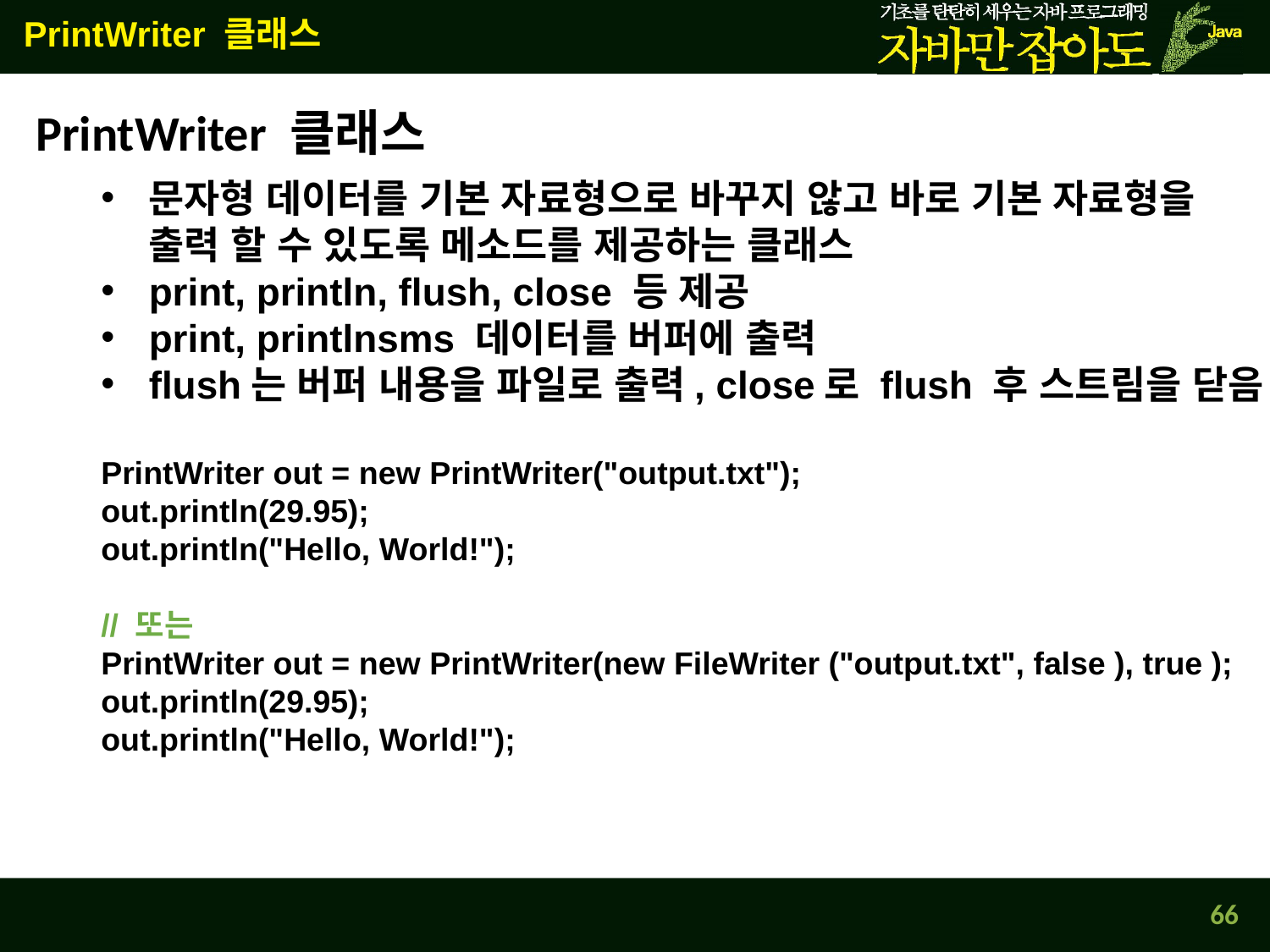

PrintWriter 클래스
PrintWriter 클래스
문자형 데이터를 기본 자료형으로 바꾸지 않고 바로 기본 자료형을
출력 할 수 있도록 메소드를 제공하는 클래스
print, println, flush, close 등 제공
print, printlnsms 데이터를 버퍼에 출력
flush는 버퍼 내용을 파일로 출력, close로 flush 후 스트림을 닫음

PrintWriter out = new PrintWriter("output.txt");
out.println(29.95);
out.println("Hello, World!");

// 또는
PrintWriter out = new PrintWriter(new FileWriter ("output.txt", false ), true );
out.println(29.95);
out.println("Hello, World!");

66